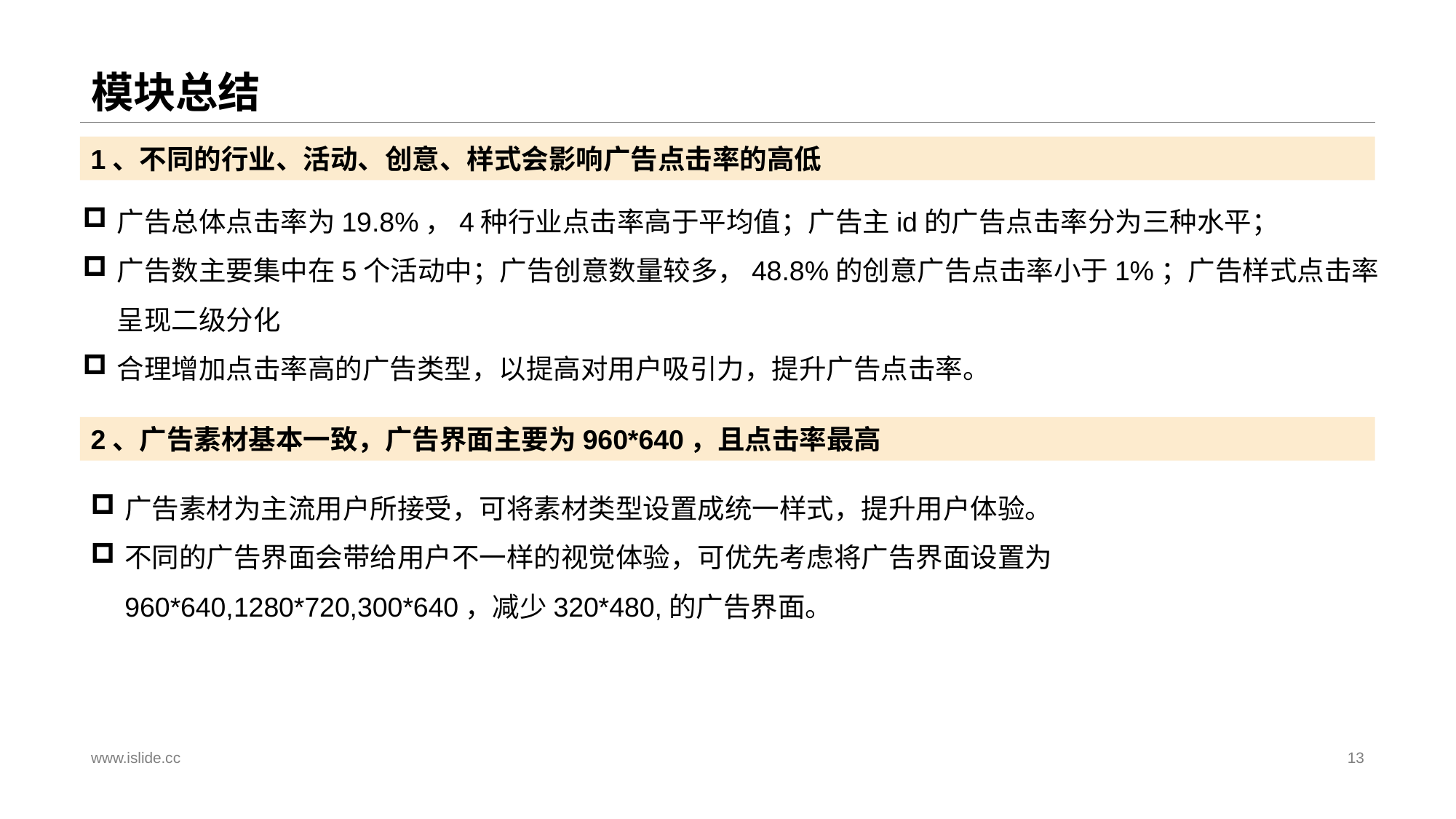

# 模块总结
1、不同的行业、活动、创意、样式会影响广告点击率的高低
广告总体点击率为19.8%，4种行业点击率高于平均值；广告主id的广告点击率分为三种水平；
广告数主要集中在5个活动中；广告创意数量较多，48.8%的创意广告点击率小于1%；广告样式点击率呈现二级分化
合理增加点击率高的广告类型，以提高对用户吸引力，提升广告点击率。

2、广告素材基本一致，广告界面主要为960*640，且点击率最高
广告素材为主流用户所接受，可将素材类型设置成统一样式，提升用户体验。
不同的广告界面会带给用户不一样的视觉体验，可优先考虑将广告界面设置为960*640,1280*720,300*640，减少320*480,的广告界面。
www.islide.cc
13